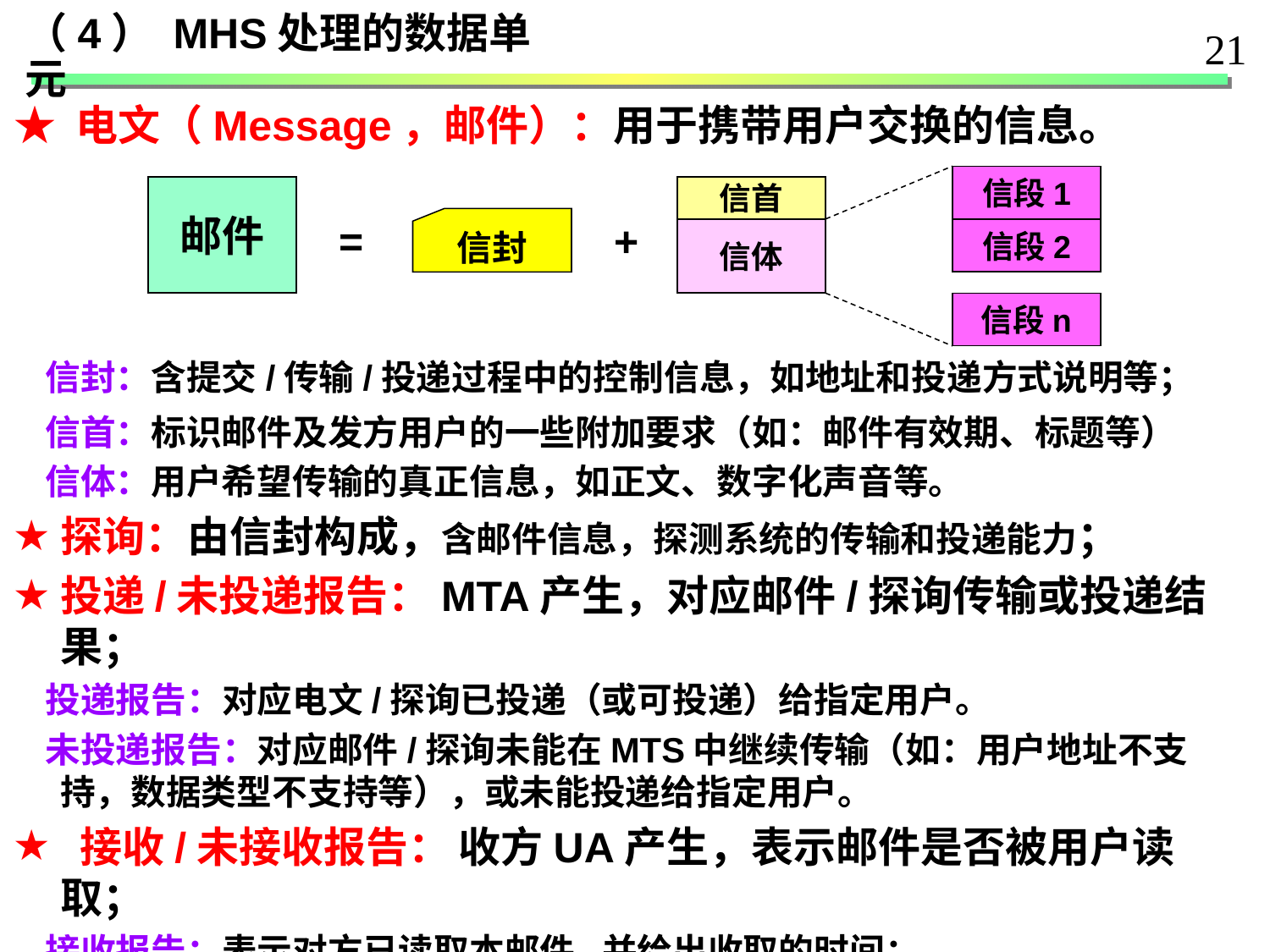

（4） MHS处理的数据单元
21

★ 电文（Message，邮件）：用于携带用户交换的信息。

信段1
邮件
信首
=
信封
+
信体
信段2

信段n
   信封：含提交/传输/投递过程中的控制信息，如地址和投递方式说明等；
   信首：标识邮件及发方用户的一些附加要求（如：邮件有效期、标题等）
   信体：用户希望传输的真正信息，如正文、数字化声音等。
探询：由信封构成，含邮件信息，探测系统的传输和投递能力；
投递/未投递报告：MTA产生，对应邮件/探询传输或投递结果；
   投递报告：对应电文/探询已投递（或可投递）给指定用户。
   未投递报告：对应邮件/探询未能在MTS中继续传输（如：用户地址不支持，数据类型不支持等），或未能投递给指定用户。
 接收/未接收报告： 收方UA产生，表示邮件是否被用户读取；
   接收报告：表示对方已读取本邮件,并给出收取的时间；
   未接收报告：未在规定时间内读取，给出未能收取的原因等。